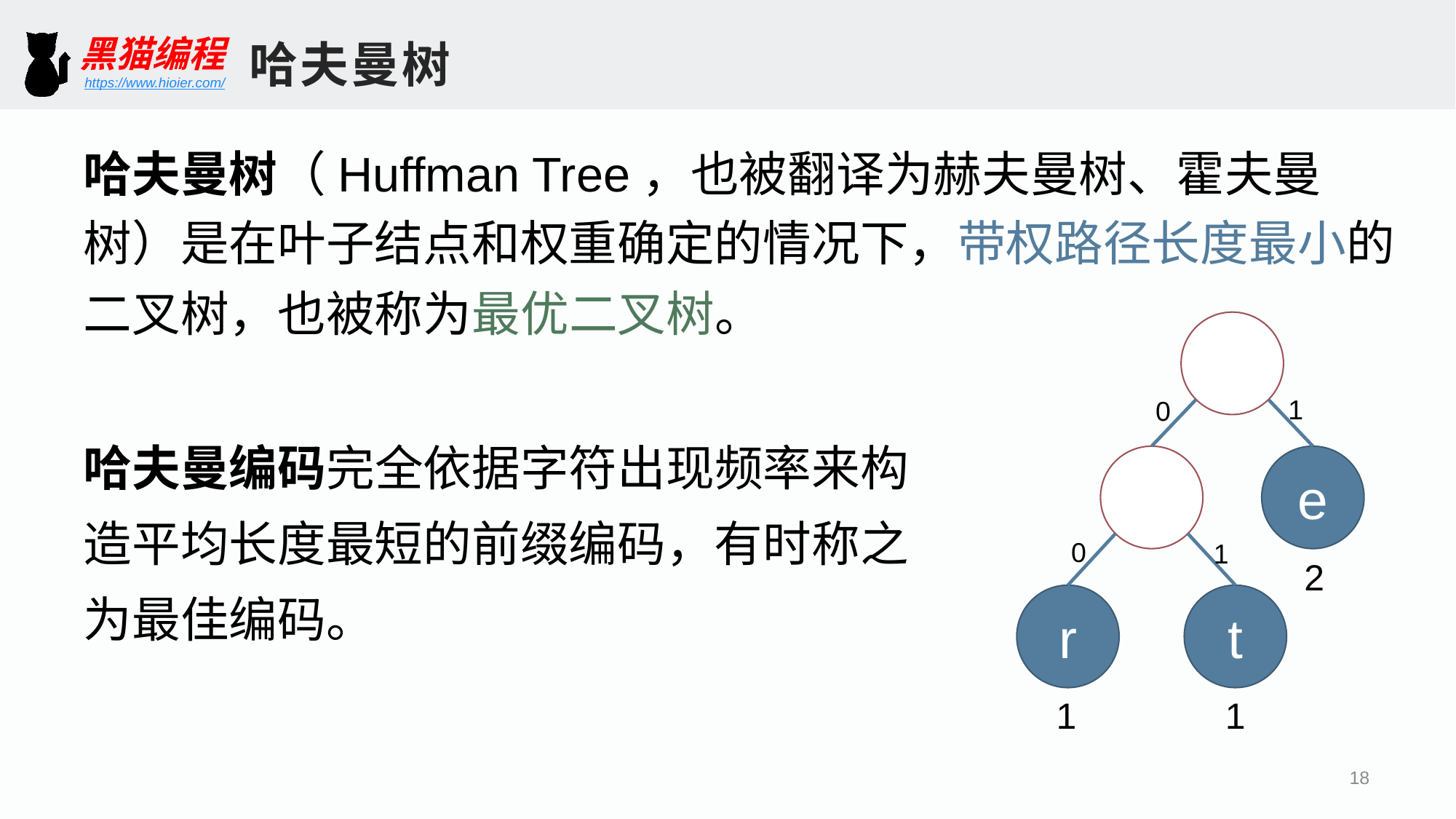

哈夫曼树
哈夫曼树（Huffman Tree，也被翻译为赫夫曼树、霍夫曼树）是在叶子结点和权重确定的情况下，带权路径长度最小的二叉树，也被称为最优二叉树。

1
0

e
0
1
2
r
t
1
1
哈夫曼编码完全依据字符出现频率来构造平均长度最短的前缀编码，有时称之为最佳编码。
18